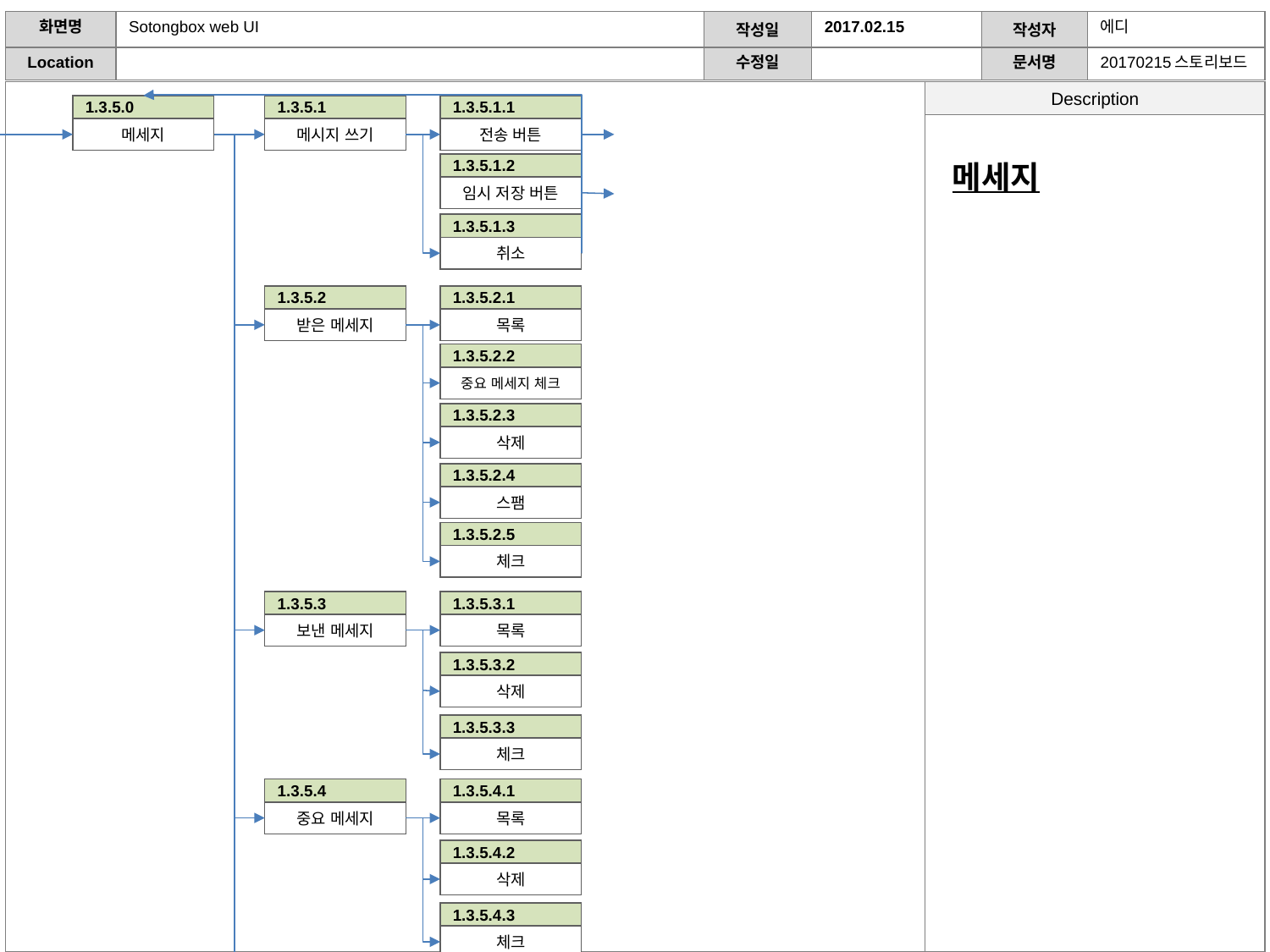

1.3.5.1
메시지 쓰기
1.3.5.1.1
전송 버튼
1.3.5.0
메세지
메세지
1.3.5.1.2
임시 저장 버튼
1.3.5.1.3
취소
1.3.5.2.1
목록
1.3.5.2
받은 메세지
1.3.5.2.2
중요 메세지 체크
1.3.5.2.3
삭제
1.3.5.2.4
스팸
1.3.5.2.5
체크
1.3.5.3
보낸 메세지
1.3.5.3.1
목록
1.3.5.3.2
삭제
1.3.5.3.3
체크
1.3.5.4
중요 메세지
1.3.5.4.1
목록
1.3.5.4.2
삭제
1.3.5.4.3
체크